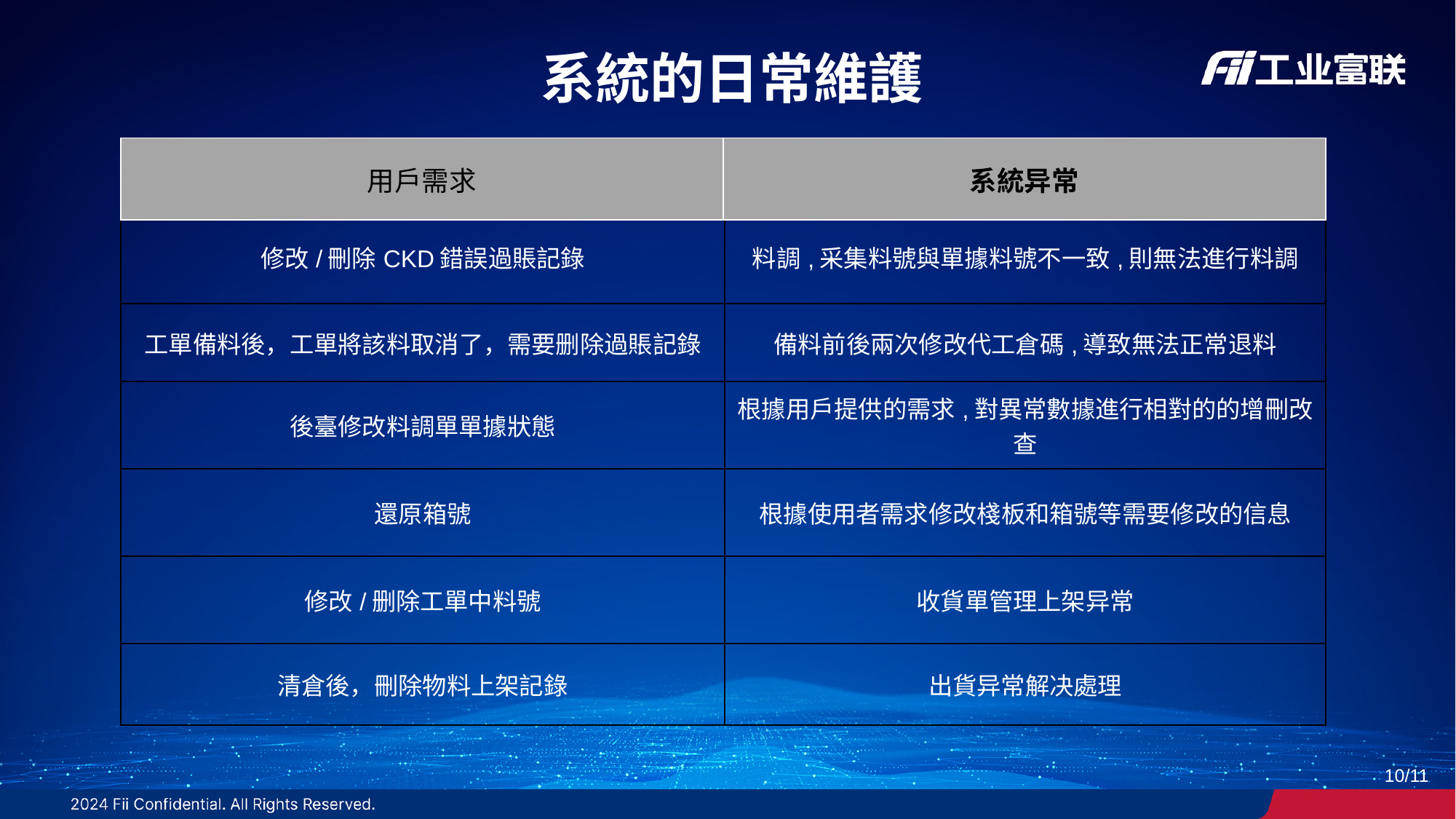

系統的日常維護
| 用戶需求 | 系統异常 |
| --- | --- |
| 修改/刪除CKD錯誤過賬記錄 | 料調,采集料號與單據料號不一致,則無法進行料調 |
| --- | --- |
| 工單備料後，工單將該料取消了，需要删除過賬記錄 | 備料前後兩次修改代工倉碼,導致無法正常退料 |
| 後臺修改料調單單據狀態 | 根據用戶提供的需求,對異常數據進行相對的的增刪改查 |
| 還原箱號 | 根據使用者需求修改棧板和箱號等需要修改的信息 |
| 修改/删除工單中料號 | 收貨單管理上架异常 |
| 清倉後，刪除物料上架記錄 | 出貨异常解决處理 |
10/11